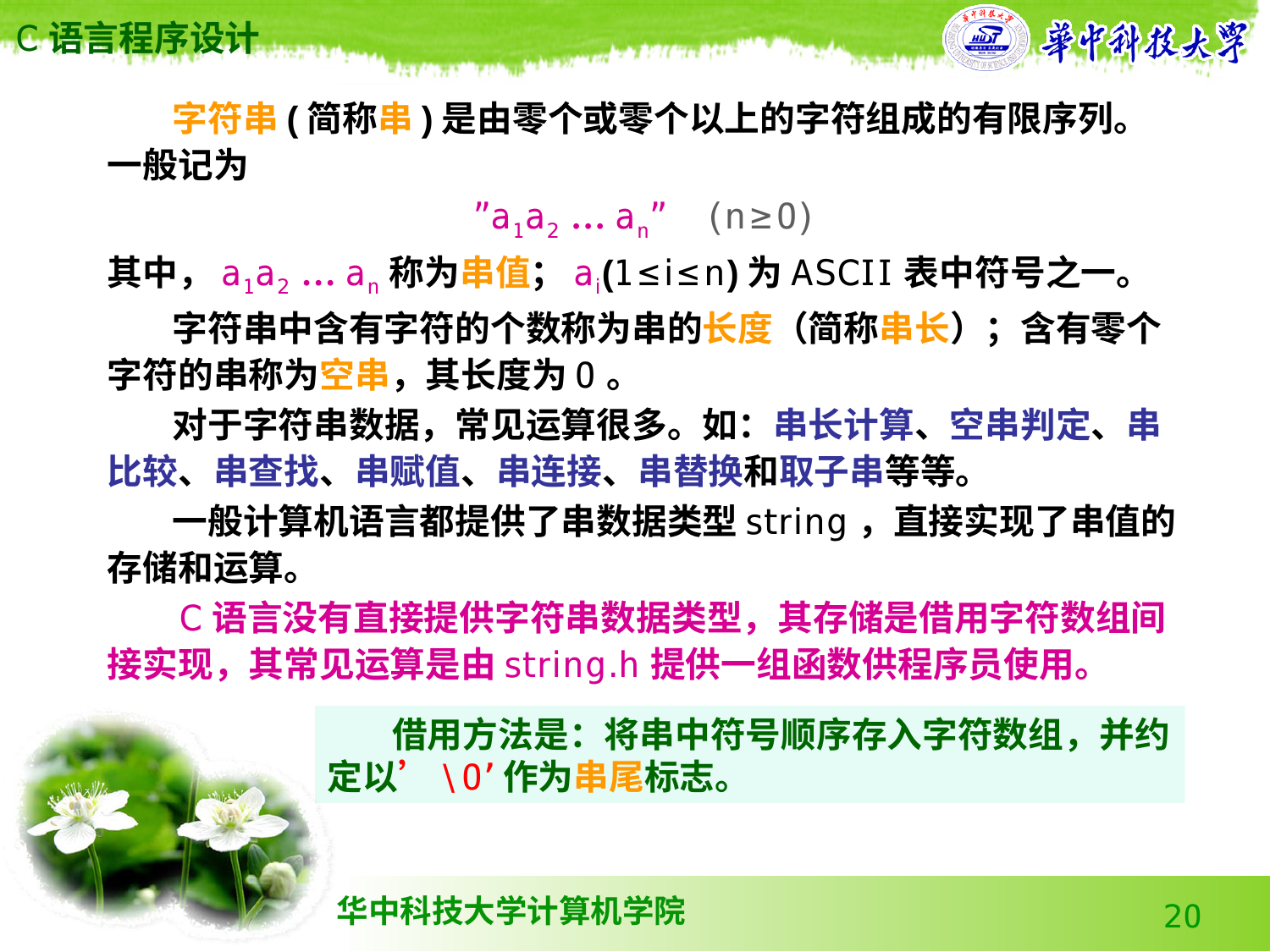

字符串(简称串)是由零个或零个以上的字符组成的有限序列。一般记为
”a1a2 … an”    (n≥0)
其中，a1a2 … an称为串值；ai(1≤i≤n)为ASCII表中符号之一。
       字符串中含有字符的个数称为串的长度（简称串长）；含有零个字符的串称为空串，其长度为0。
       对于字符串数据，常见运算很多。如：串长计算、空串判定、串比较、串查找、串赋值、串连接、串替换和取子串等等。
       一般计算机语言都提供了串数据类型string，直接实现了串值的存储和运算。
       C语言没有直接提供字符串数据类型，其存储是借用字符数组间接实现，其常见运算是由string.h提供一组函数供程序员使用。
       借用方法是：将串中符号顺序存入字符数组，并约定以’\0’作为串尾标志。
20